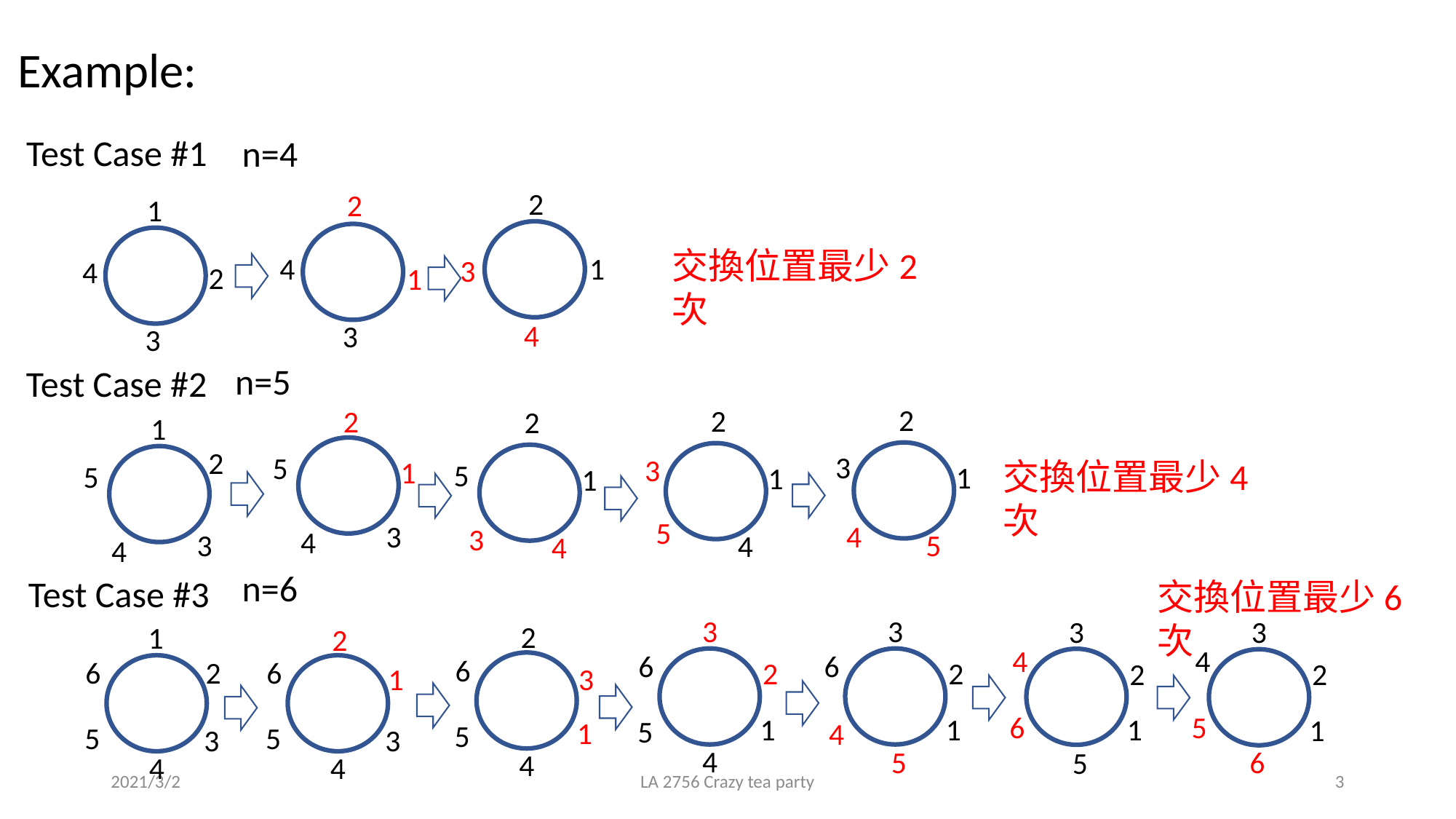

Example:
Test Case #1
n=4
2

1
3
4
2

4
1
3
1

4
2
3
交換位置最少2次

n=5
Test Case #2
2

3
1
4
5
2

3
1
5
4
2

5
1
3
4
2

5
1
3
4
1
2

5
3
4
交換位置最少4次

n=6
Test Case #3
交換位置最少6次
3
6

2
1
5
4
3
6

2
1
4
5
3
4

2
6
1
5
3
4

2
5
1
6
2
6

3
1
5
4
1
2
6

5
3
4
2
6
1

5
3
4

2021/3/2
LA 2756 Crazy tea party
3